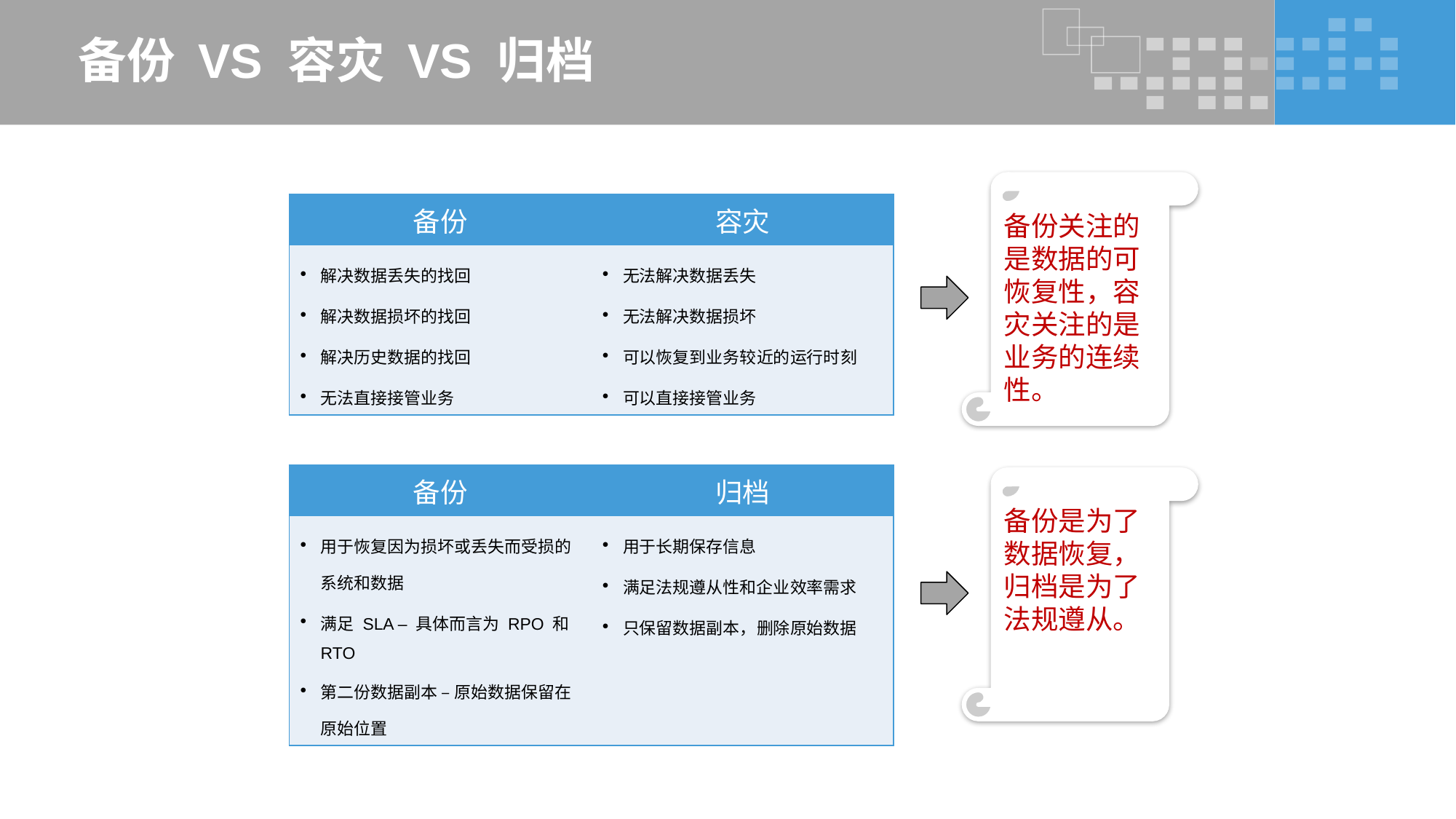

# 备份 VS 容灾 VS 归档
备份关注的是数据的可恢复性，容灾关注的是业务的连续性。
| 备份 | 容灾 |
| --- | --- |
| 解决数据丢失的找回 解决数据损坏的找回 解决历史数据的找回 无法直接接管业务 | 无法解决数据丢失 无法解决数据损坏 可以恢复到业务较近的运行时刻 可以直接接管业务 |

| 备份 | 归档 |
| --- | --- |
| 用于恢复因为损坏或丢失而受损的系统和数据 满足 SLA – 具体而言为 RPO 和 RTO 第二份数据副本 – 原始数据保留在原始位置 | 用于长期保存信息 满足法规遵从性和企业效率需求 只保留数据副本，删除原始数据 |
备份是为了数据恢复，归档是为了法规遵从。